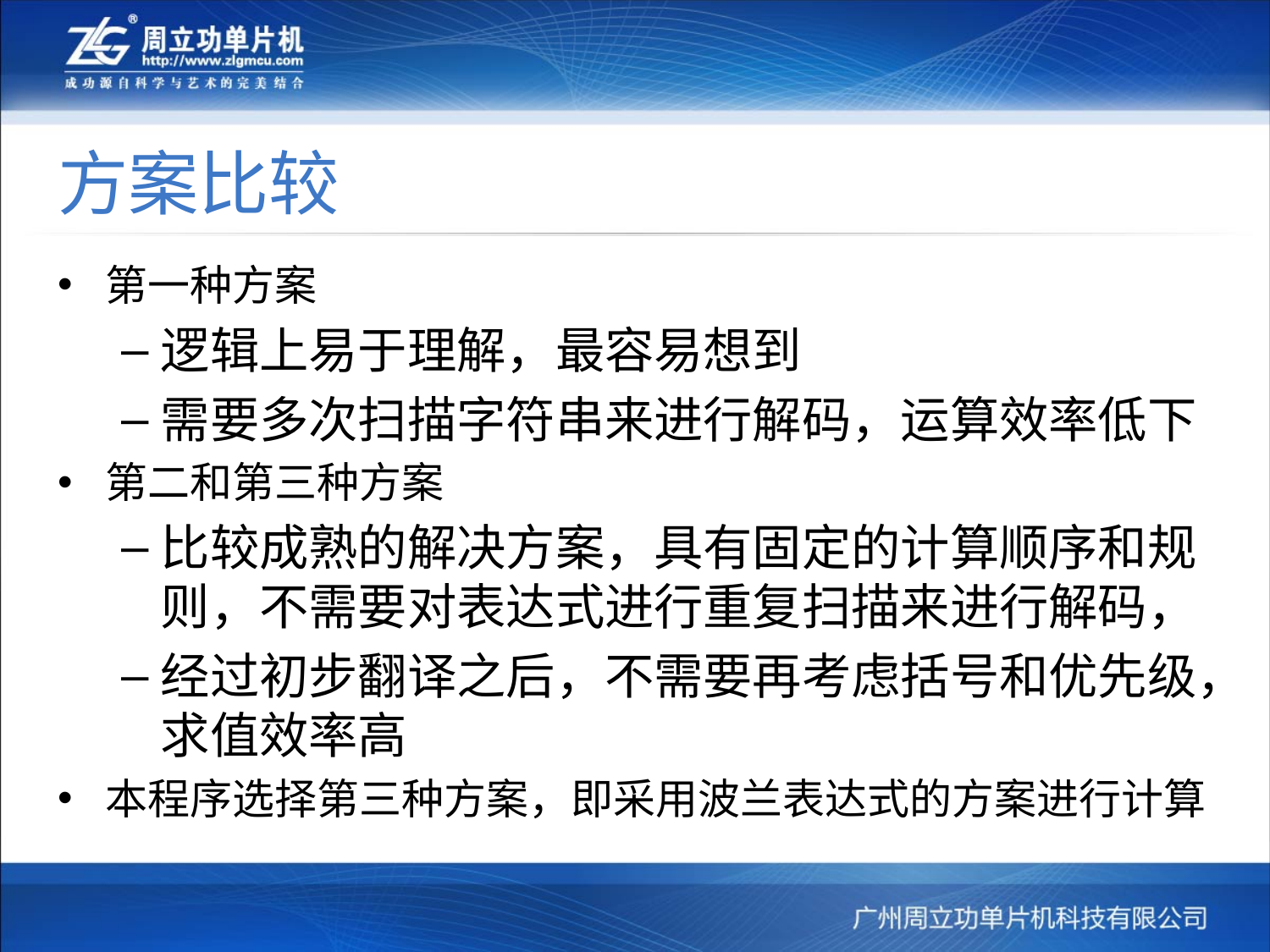

# 方案比较
第一种方案
逻辑上易于理解，最容易想到
需要多次扫描字符串来进行解码，运算效率低下
第二和第三种方案
比较成熟的解决方案，具有固定的计算顺序和规则，不需要对表达式进行重复扫描来进行解码，
经过初步翻译之后，不需要再考虑括号和优先级，求值效率高
本程序选择第三种方案，即采用波兰表达式的方案进行计算